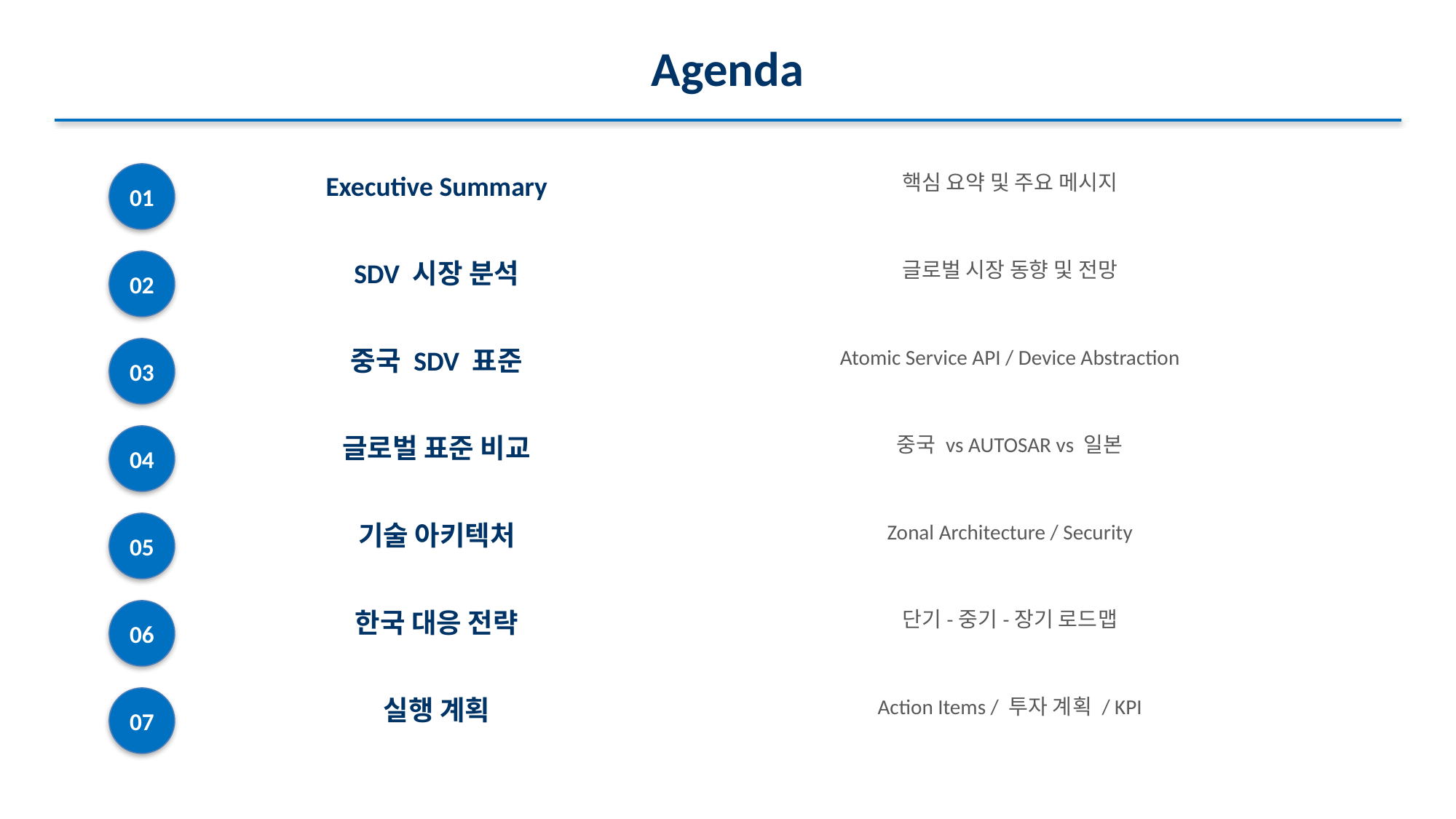

Agenda
#
01
Executive Summary
핵심 요약 및 주요 메시지
02
SDV 시장 분석
글로벌 시장 동향 및 전망
03
중국 SDV 표준
Atomic Service API / Device Abstraction
04
글로벌 표준 비교
중국 vs AUTOSAR vs 일본
05
기술 아키텍처
Zonal Architecture / Security
06
한국 대응 전략
단기-중기-장기 로드맵
07
실행 계획
Action Items / 투자 계획 / KPI